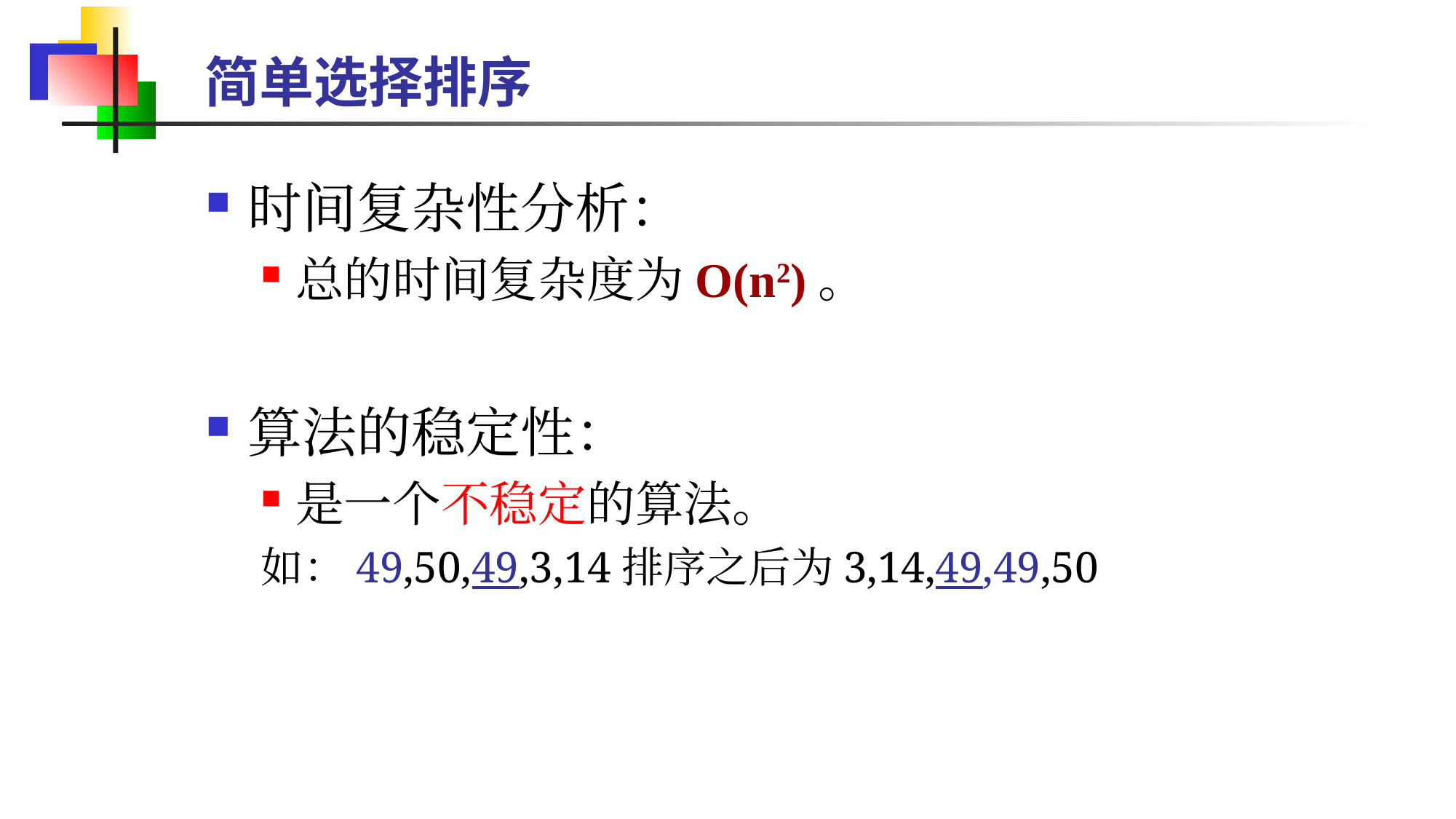

简单选择排序
时间复杂性分析：
总的时间复杂度为O(n2)。

算法的稳定性：
是一个不稳定的算法。
如：49,50,49,3,14排序之后为3,14,49,49,50